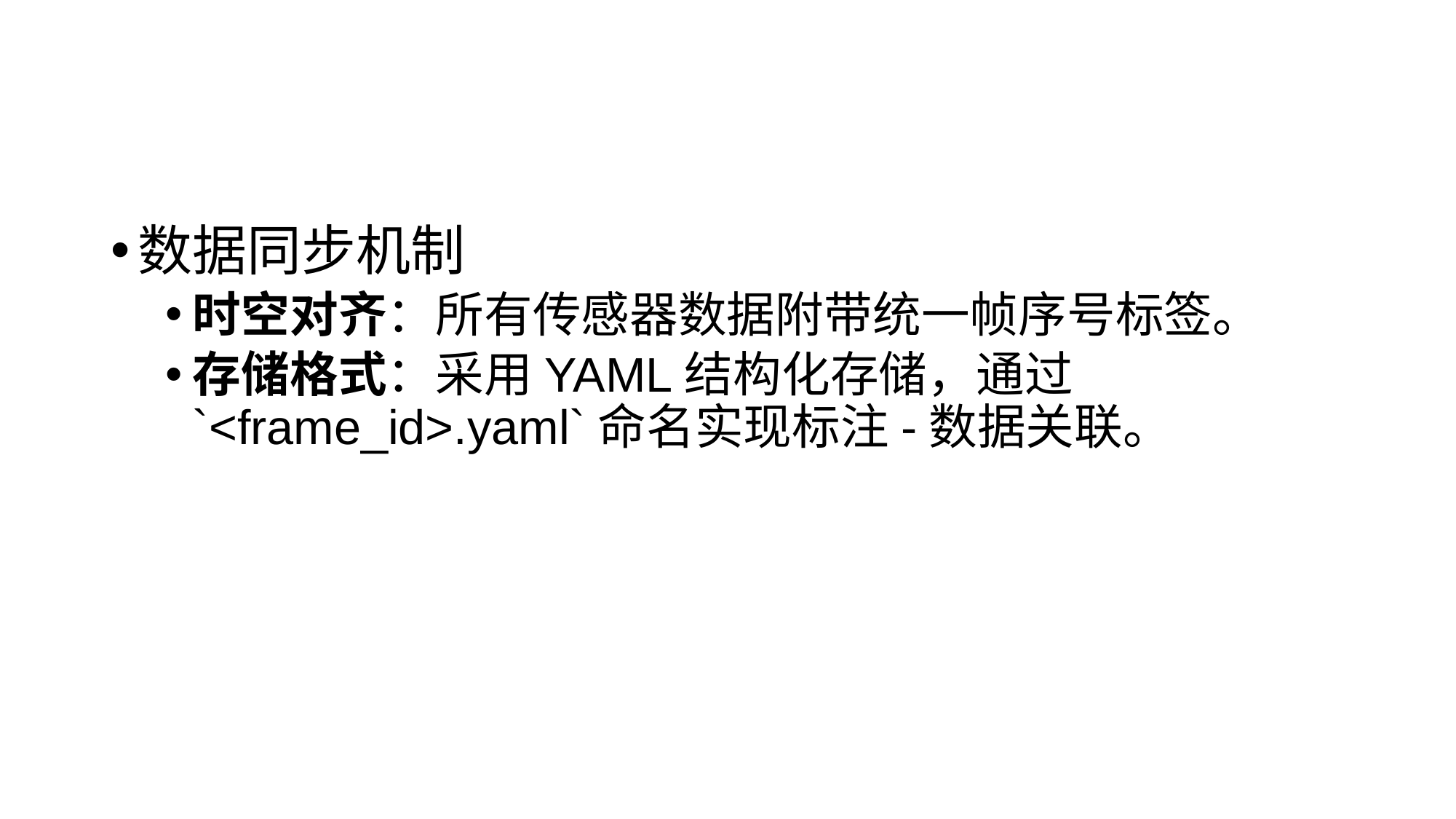

#
数据同步机制
时空对齐：所有传感器数据附带统一帧序号标签。
存储格式：采用YAML结构化存储，通过`<frame_id>.yaml`命名实现标注-数据关联。